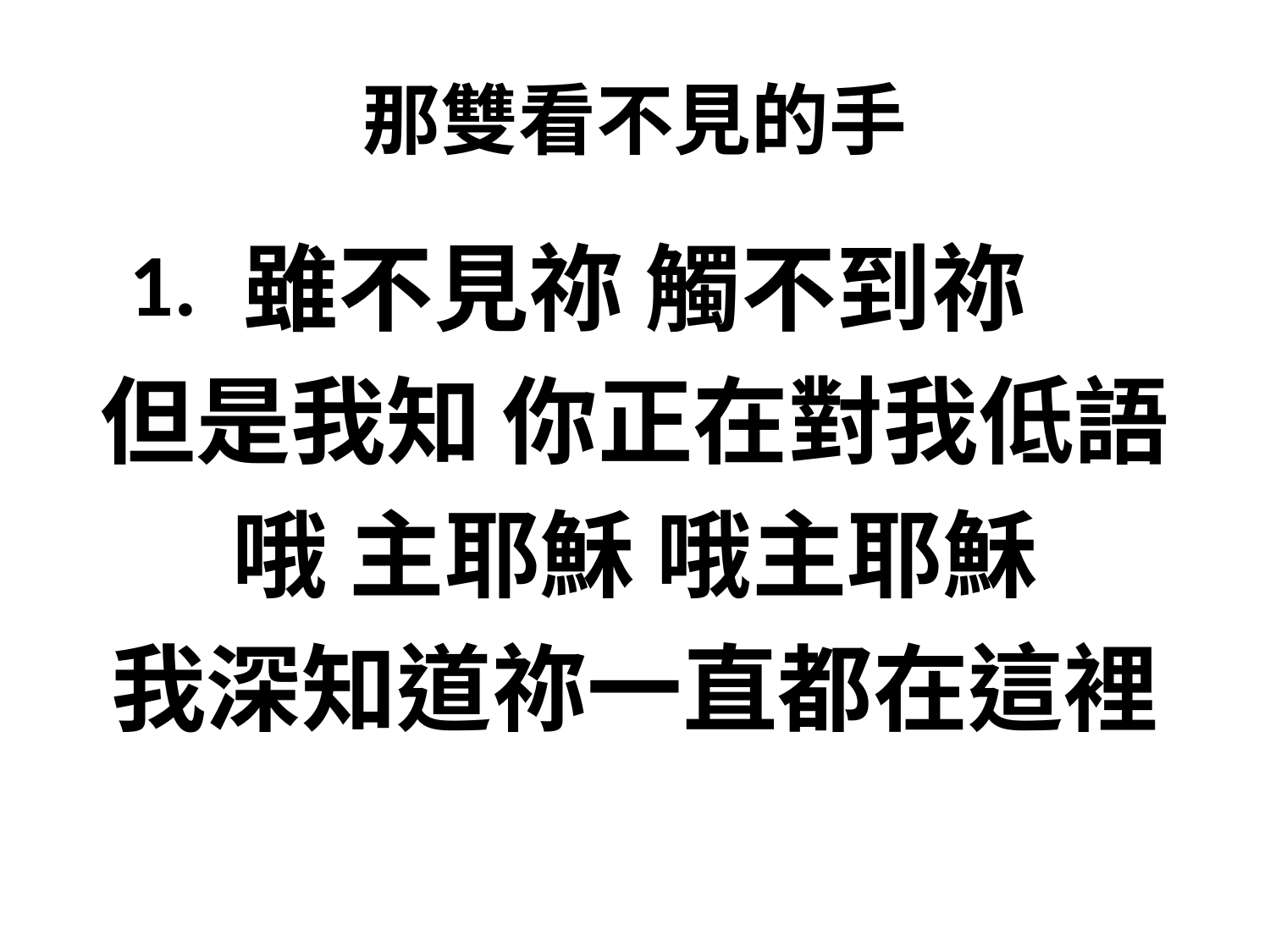

# 那雙看不見的手
雖不見祢 觸不到祢
但是我知 你正在對我低語
哦 主耶穌 哦主耶穌
我深知道祢一直都在這裡
1.